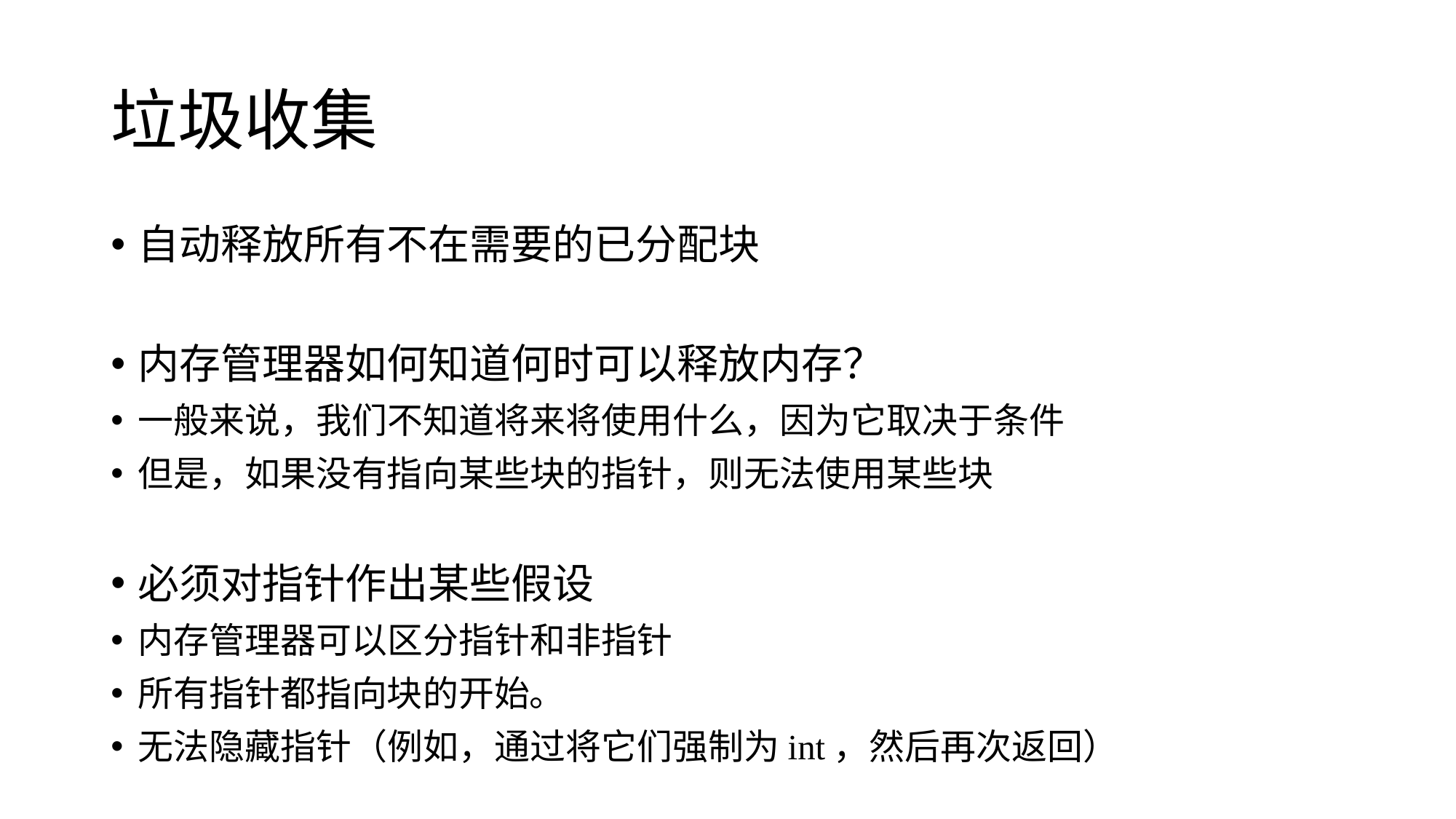

# 垃圾收集
自动释放所有不在需要的已分配块

内存管理器如何知道何时可以释放内存？
一般来说，我们不知道将来将使用什么，因为它取决于条件
但是，如果没有指向某些块的指针，则无法使用某些块

必须对指针作出某些假设
内存管理器可以区分指针和非指针
所有指针都指向块的开始。
无法隐藏指针（例如，通过将它们强制为int，然后再次返回）